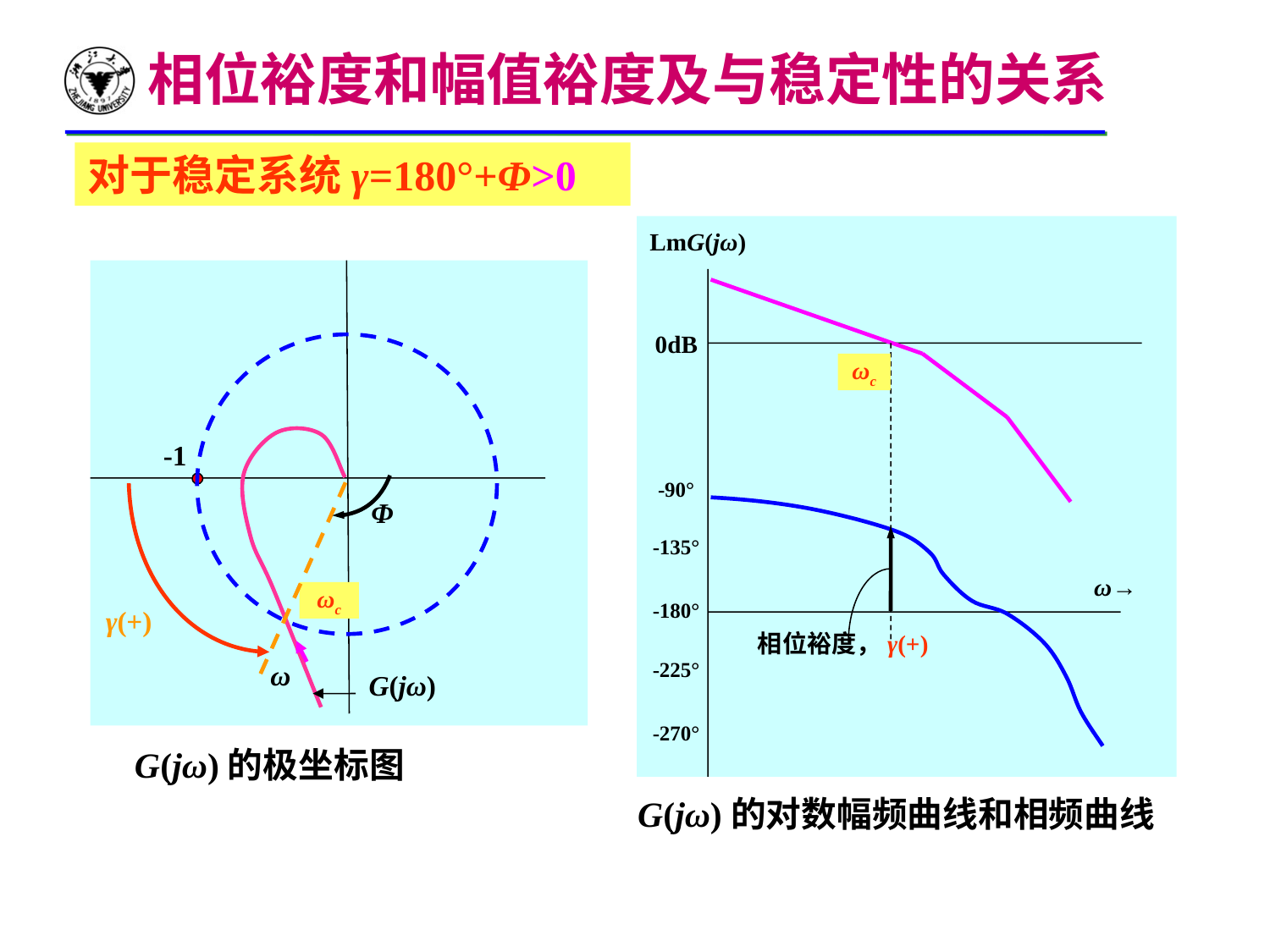

相位裕度和幅值裕度及与稳定性的关系
对于稳定系统γ=180°+Φ>0

LmG(jω)

0dB

-90°
-135°
ω→
-180°

-225°
-270°

-1

ωc

ω
G(jω)

Φ

γ(+)

相位裕度，γ(+)
ωc
G(jω)的极坐标图
G(jω)的对数幅频曲线和相频曲线